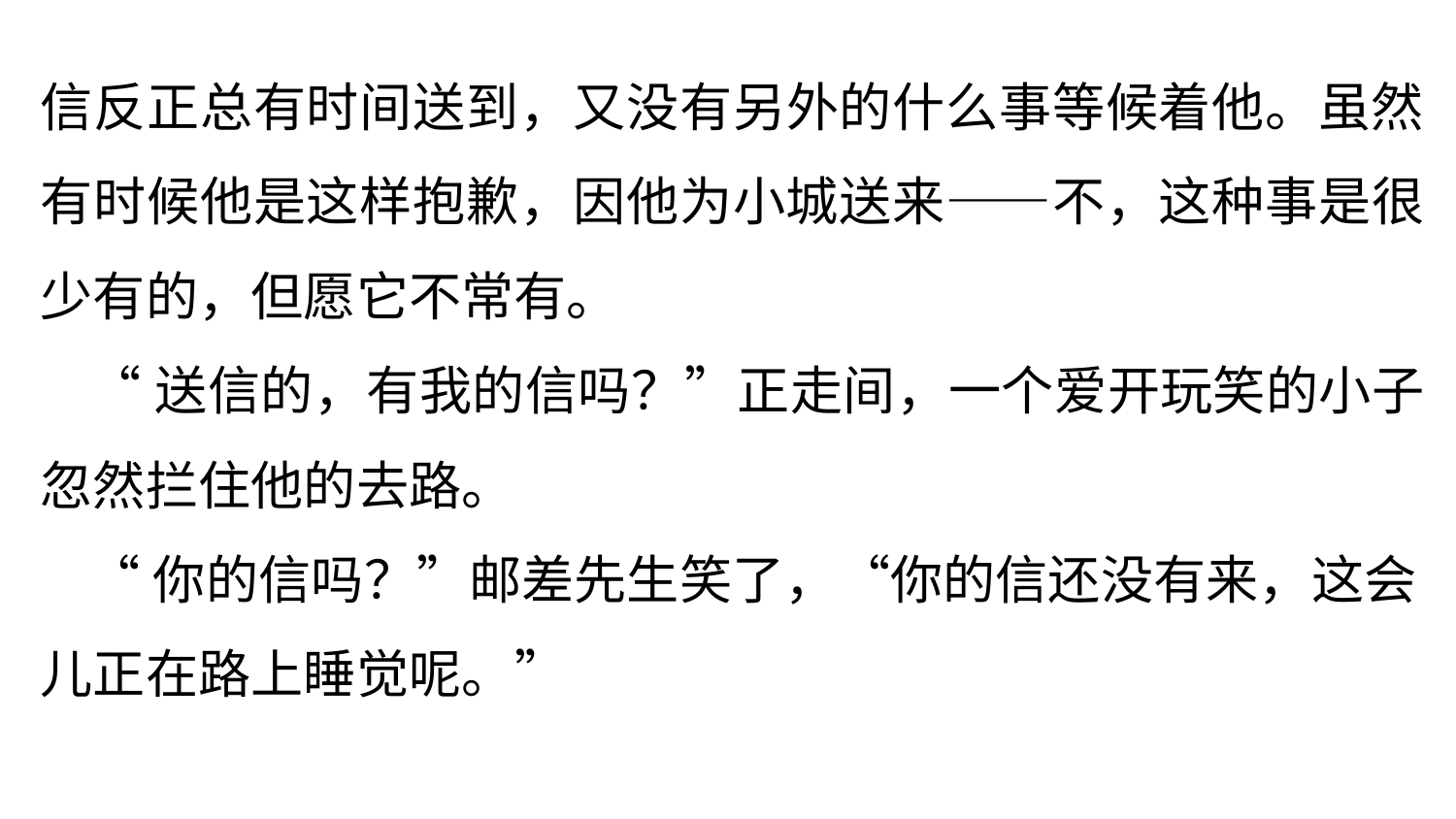

信反正总有时间送到，又没有另外的什么事等候着他。虽然有时候他是这样抱歉，因他为小城送来——不，这种事是很少有的，但愿它不常有。
    “送信的，有我的信吗？”正走间，一个爱开玩笑的小子忽然拦住他的去路。
    “你的信吗？”邮差先生笑了，“你的信还没有来，这会儿正在路上睡觉呢。”